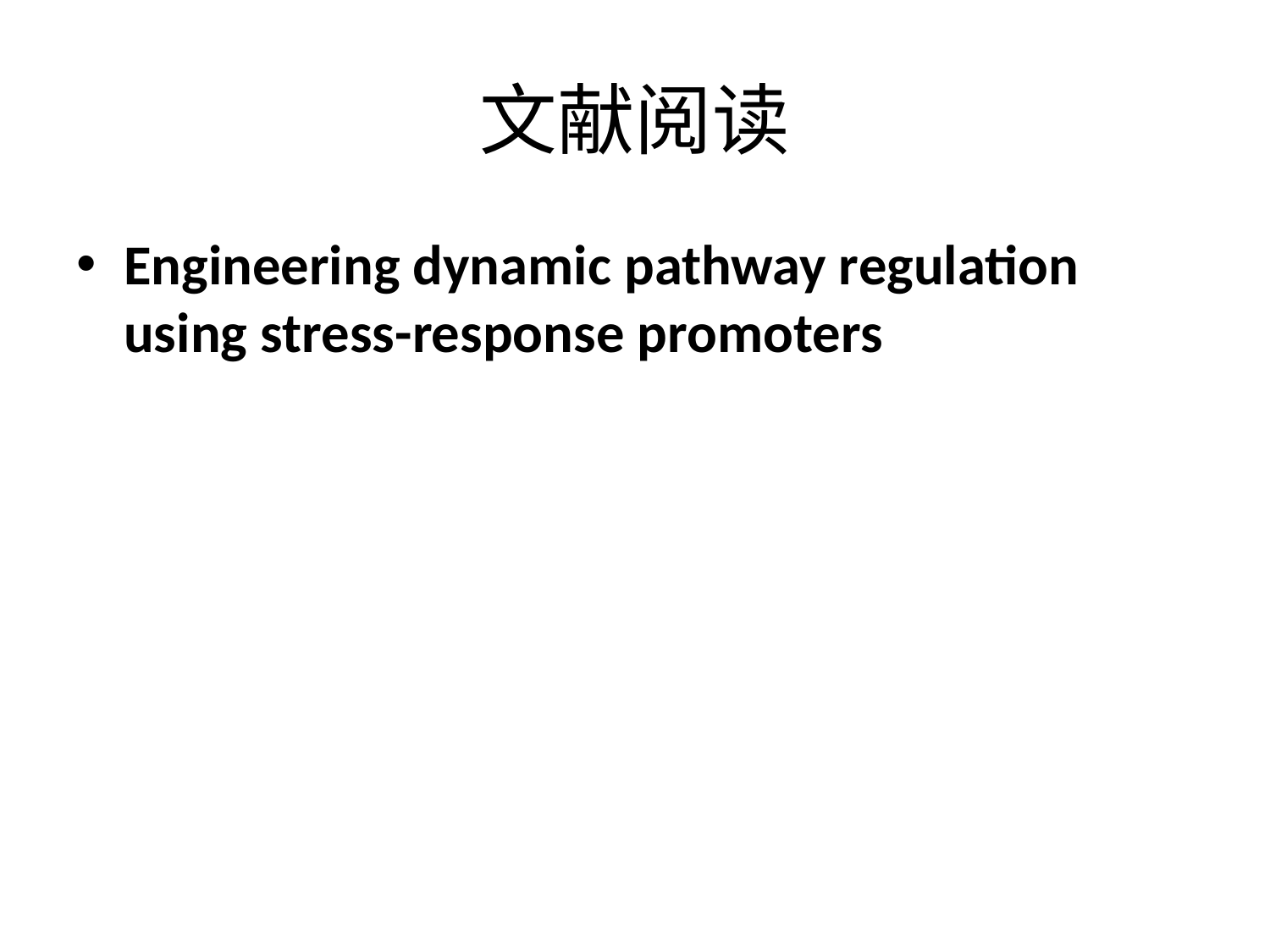

# 文献阅读
Engineering dynamic pathway regulation using stress-response promoters